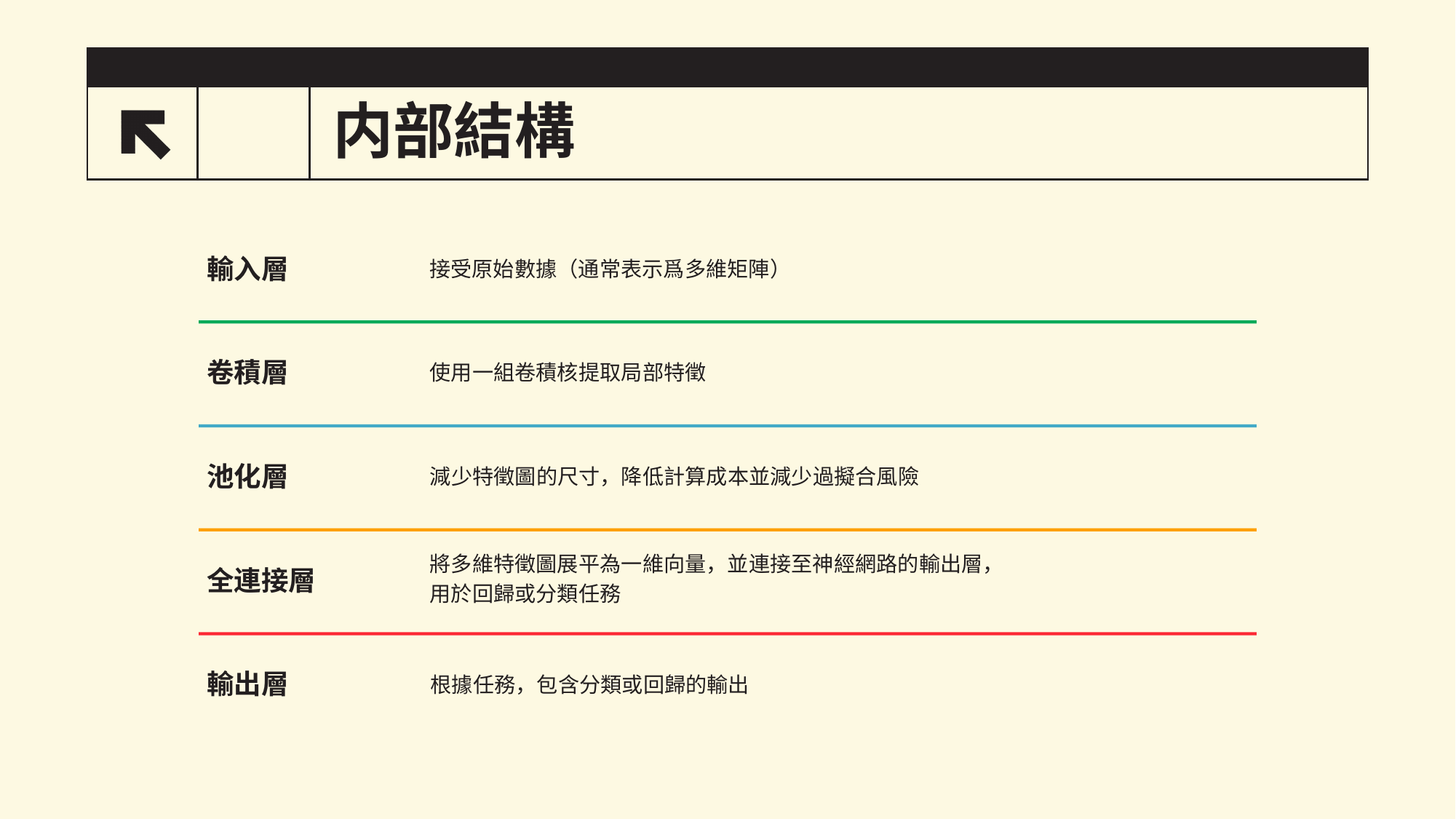

# 内部結構

6
輸入層
接受原始數據（通常表示爲多維矩陣）
卷積層
使用一組卷積核提取局部特徵
池化層
減少特徵圖的尺寸，降低計算成本並減少過擬合風險
全連接層
將多維特徵圖展平為一維向量，並連接至神經網路的輸出層，
用於回歸或分類任務
輸出層
根據任務，包含分類或回歸的輸出